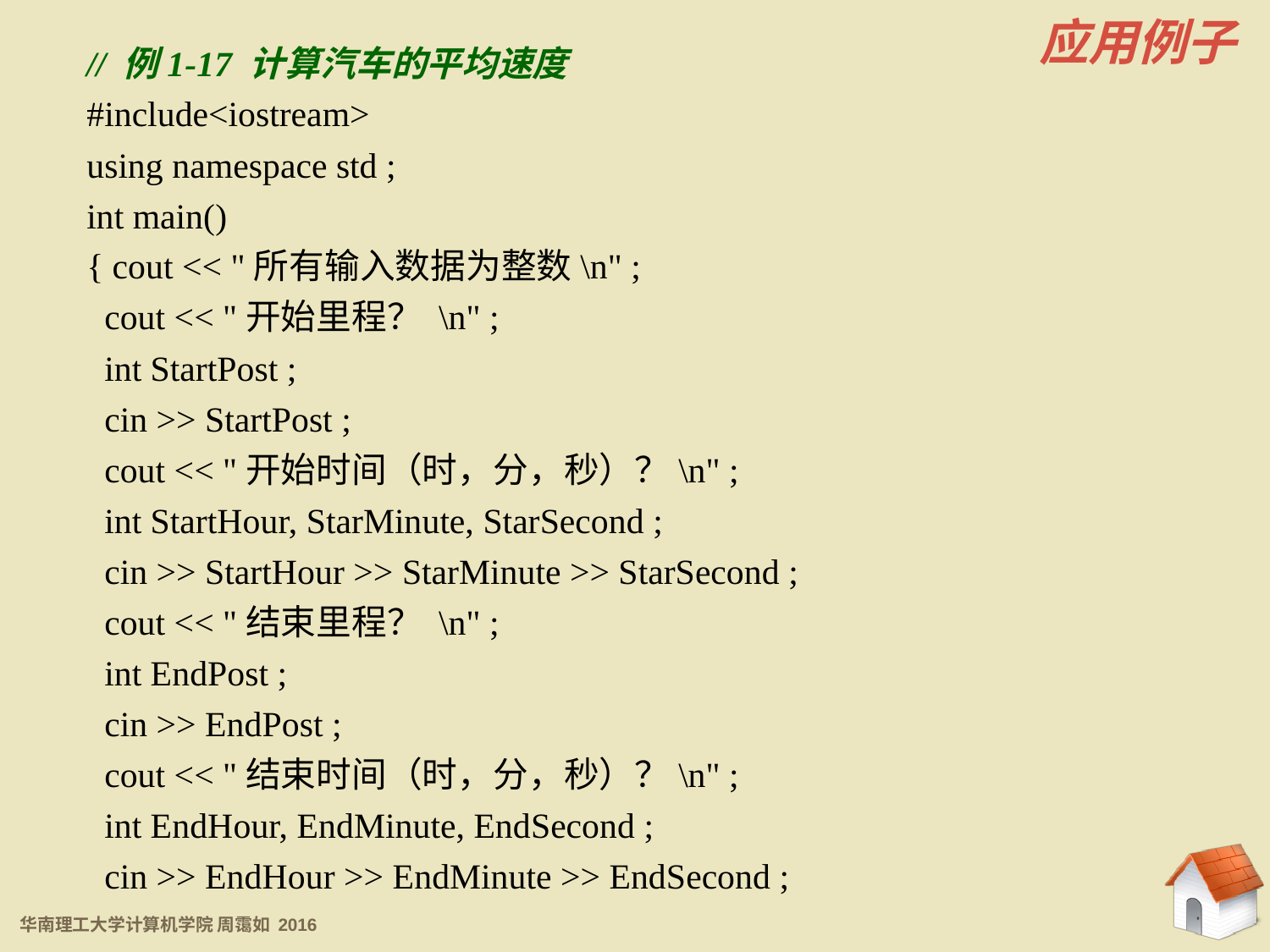

应用例子
// 例1-17 计算汽车的平均速度
#include<iostream>
using namespace std ;
int main()
{ cout << "所有输入数据为整数\n" ;
  cout << "开始里程？ \n" ;
  int StartPost ;
  cin >> StartPost ;
  cout << "开始时间（时，分，秒）？\n" ;
  int StartHour, StarMinute, StarSecond ;
  cin >> StartHour >> StarMinute >> StarSecond ;
  cout << "结束里程？ \n" ;
  int EndPost ;
  cin >> EndPost ;
  cout << "结束时间（时，分，秒）？\n" ;
  int EndHour, EndMinute, EndSecond ;
  cin >> EndHour >> EndMinute >> EndSecond ;